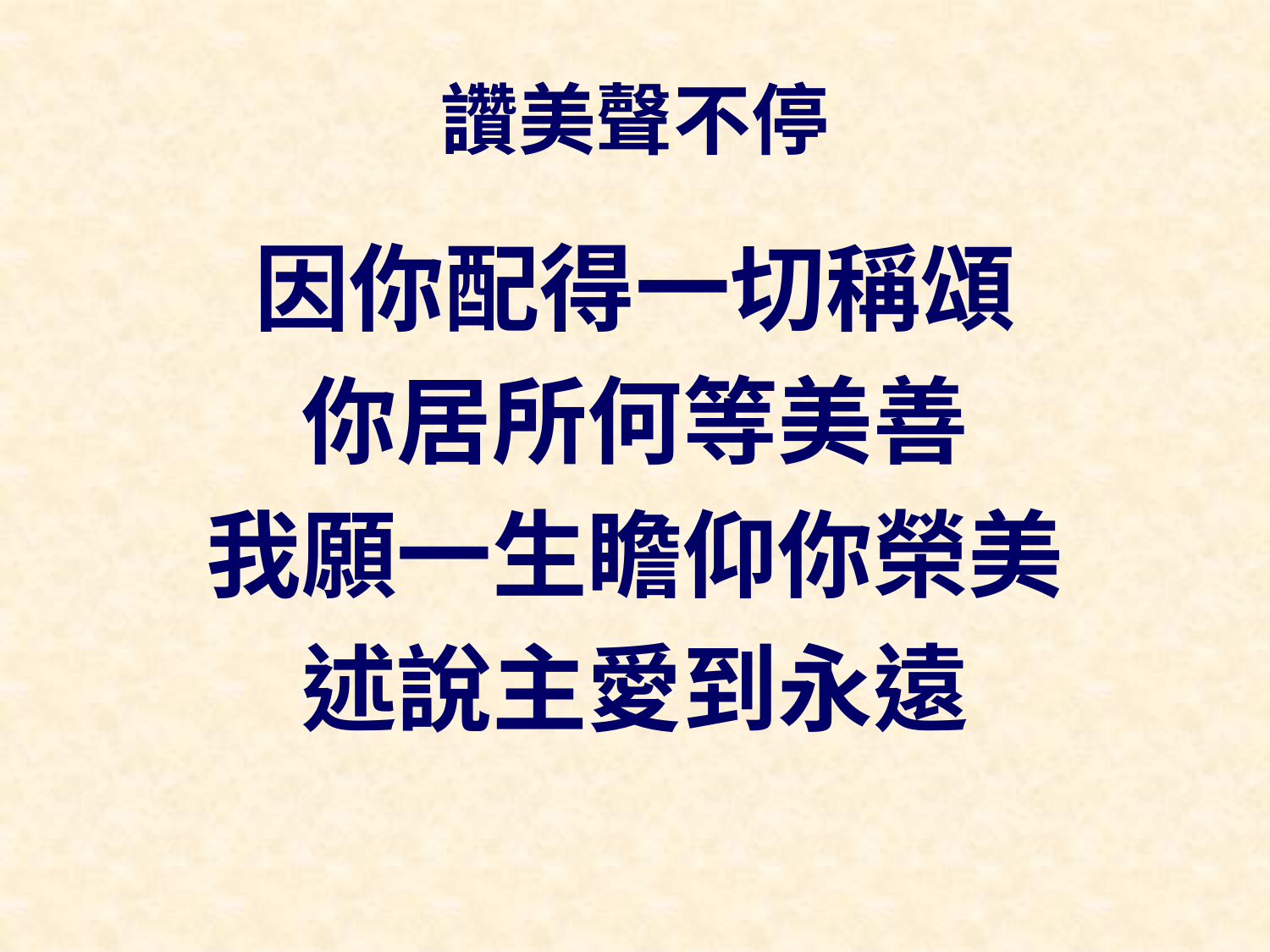

# 讚美聲不停
因你配得一切稱頌
你居所何等美善
我願一生瞻仰你榮美
述說主愛到永遠